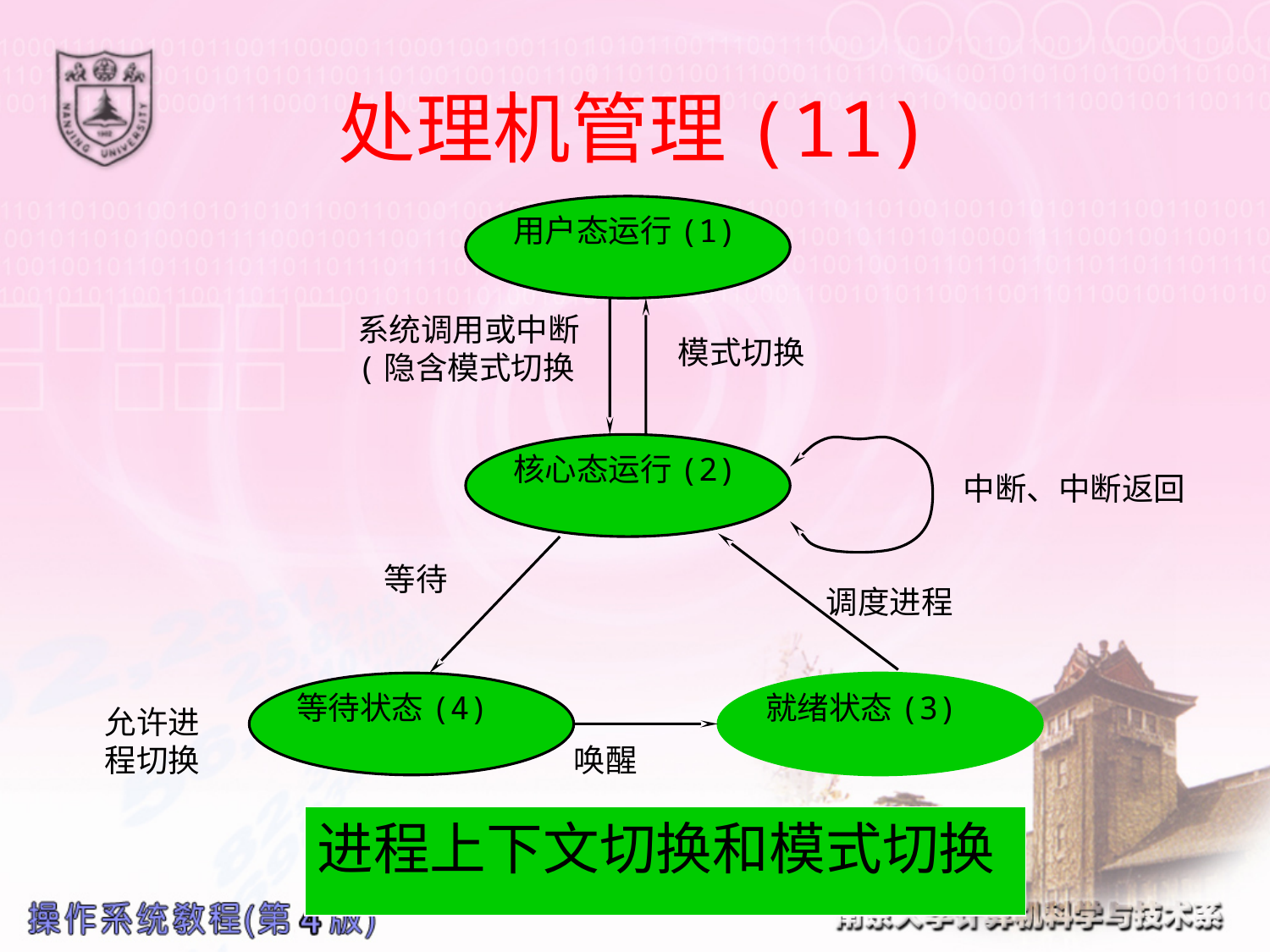

# 处理机管理(11)
用户态运行(1)

系统调用或中断(隐含模式切换
模式切换
核心态运行(2)

中断、中断返回

等待

调度进程
等待状态(4)
就绪状态(3)
允许进
程切换

唤醒
进程上下文切换和模式切换